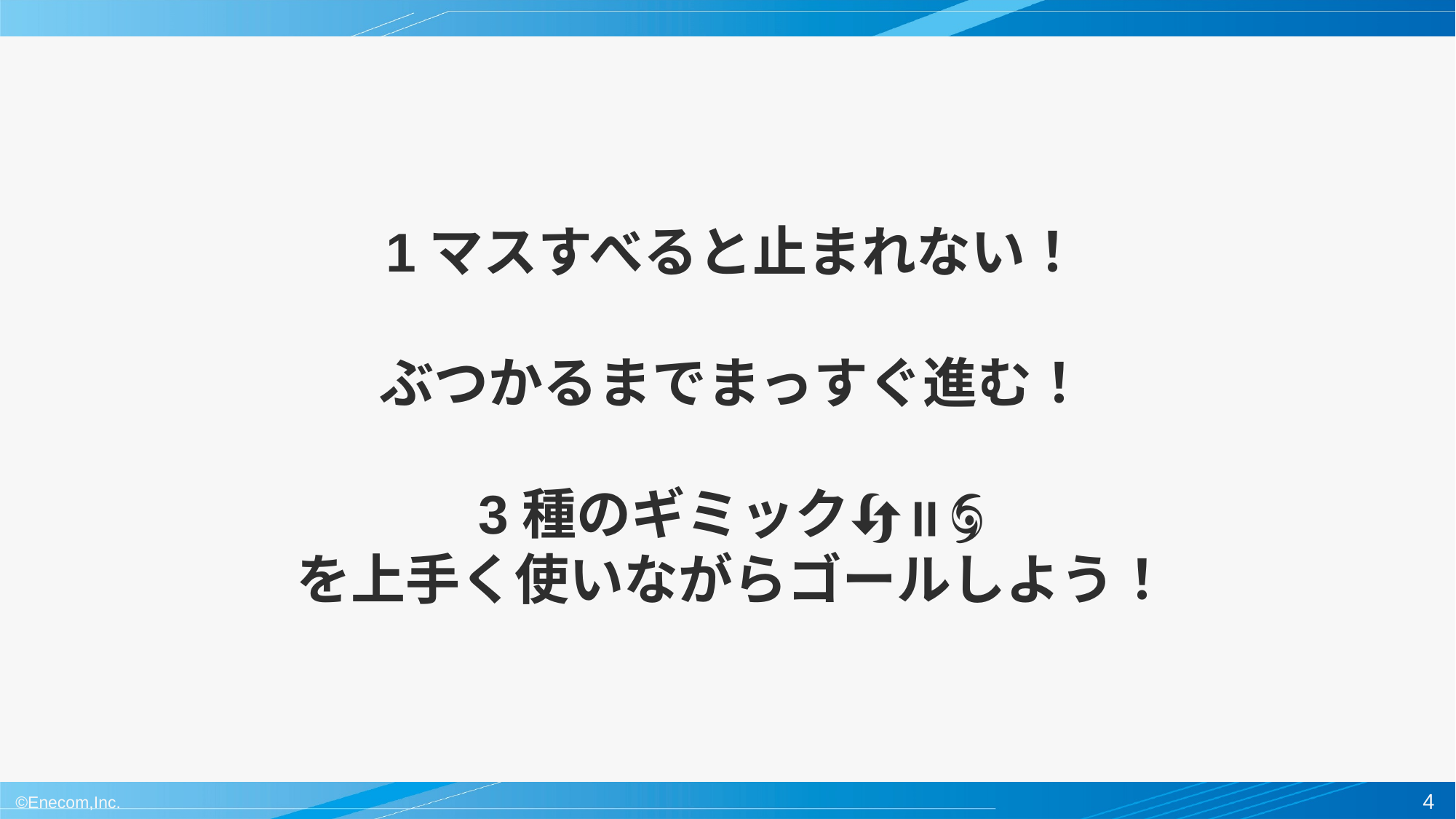

# 1マスすべると止まれない！ ぶつかるまでまっすぐ進む！ 3種のギミック🔄⏸🌀 を上手く使いながらゴールしよう！
4